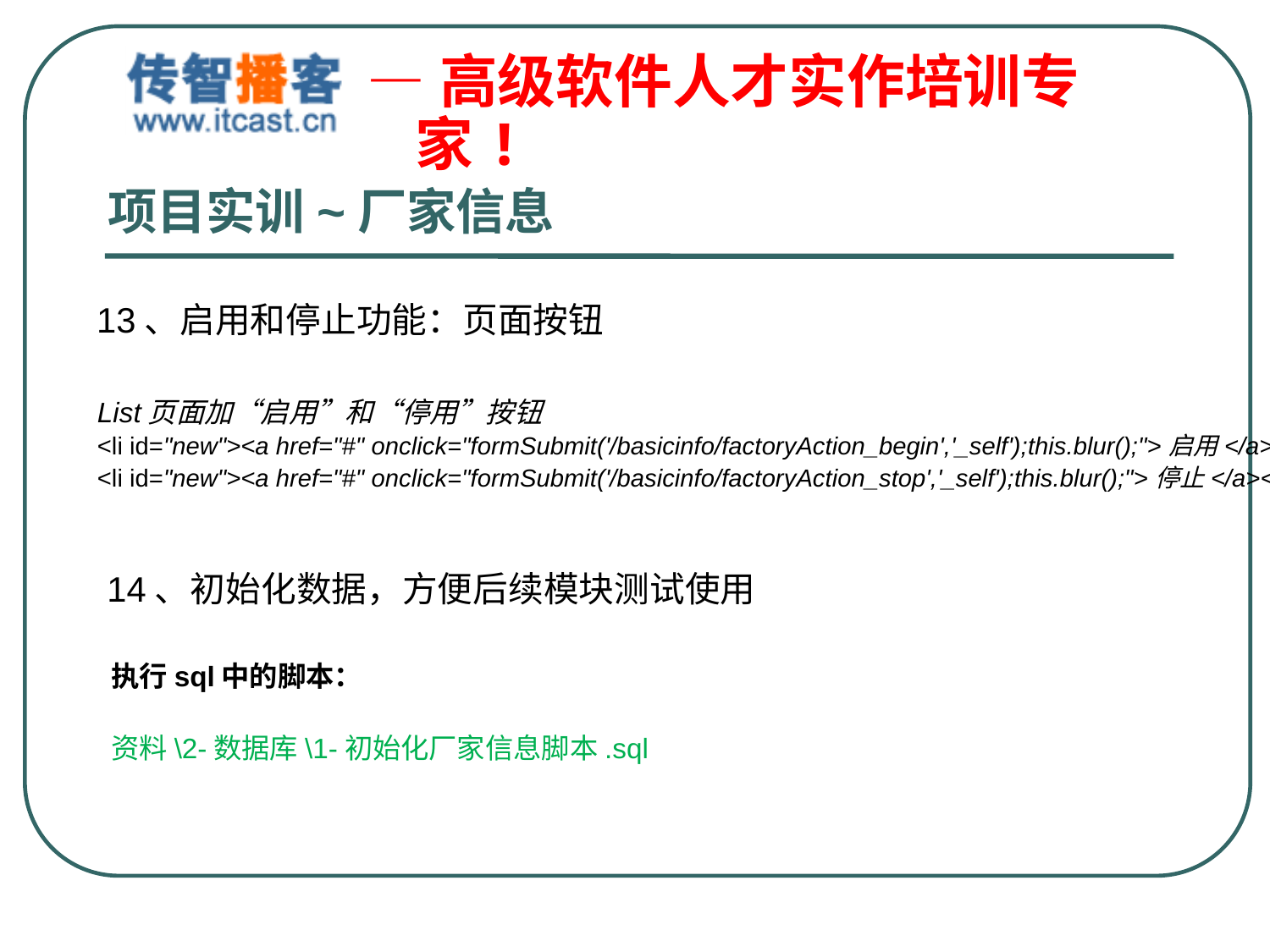

# 项目实训~厂家信息
13、启用和停止功能：页面按钮

List页面加“启用”和“停用”按钮
<li id="new"><a href="#" onclick="formSubmit('/basicinfo/factoryAction_begin','_self');this.blur();">启用</a></li>
<li id="new"><a href="#" onclick="formSubmit('/basicinfo/factoryAction_stop','_self');this.blur();">停止</a></li>
14、初始化数据，方便后续模块测试使用
执行sql中的脚本：

资料\2-数据库\1-初始化厂家信息脚本.sql